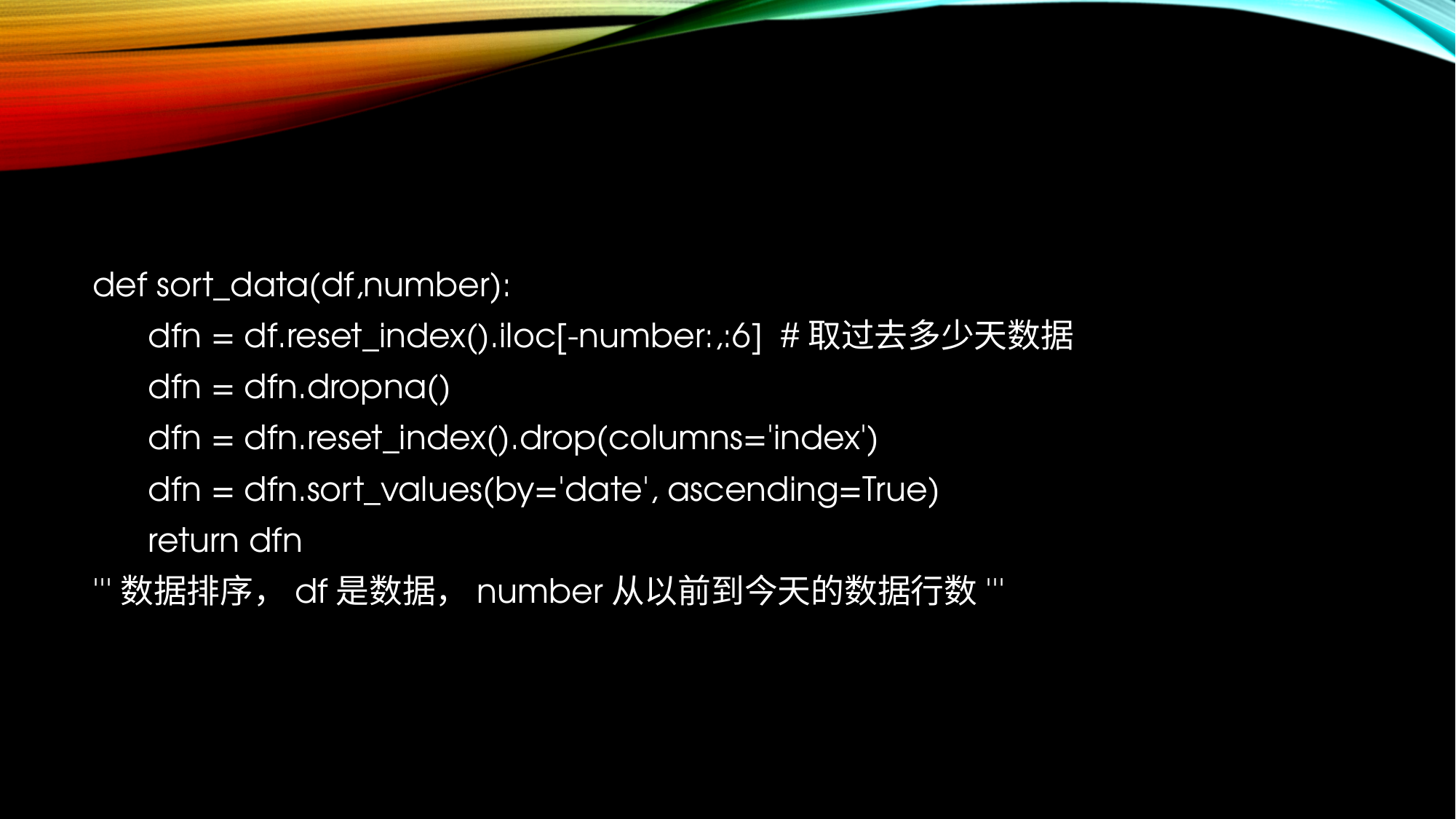

#
def sort_data(df,number):
      dfn = df.reset_index().iloc[-number:,:6]  #取过去多少天数据
      dfn = dfn.dropna()
      dfn = dfn.reset_index().drop(columns='index')
      dfn = dfn.sort_values(by='date', ascending=True)
      return dfn
'''数据排序，df是数据，number从以前到今天的数据行数'''